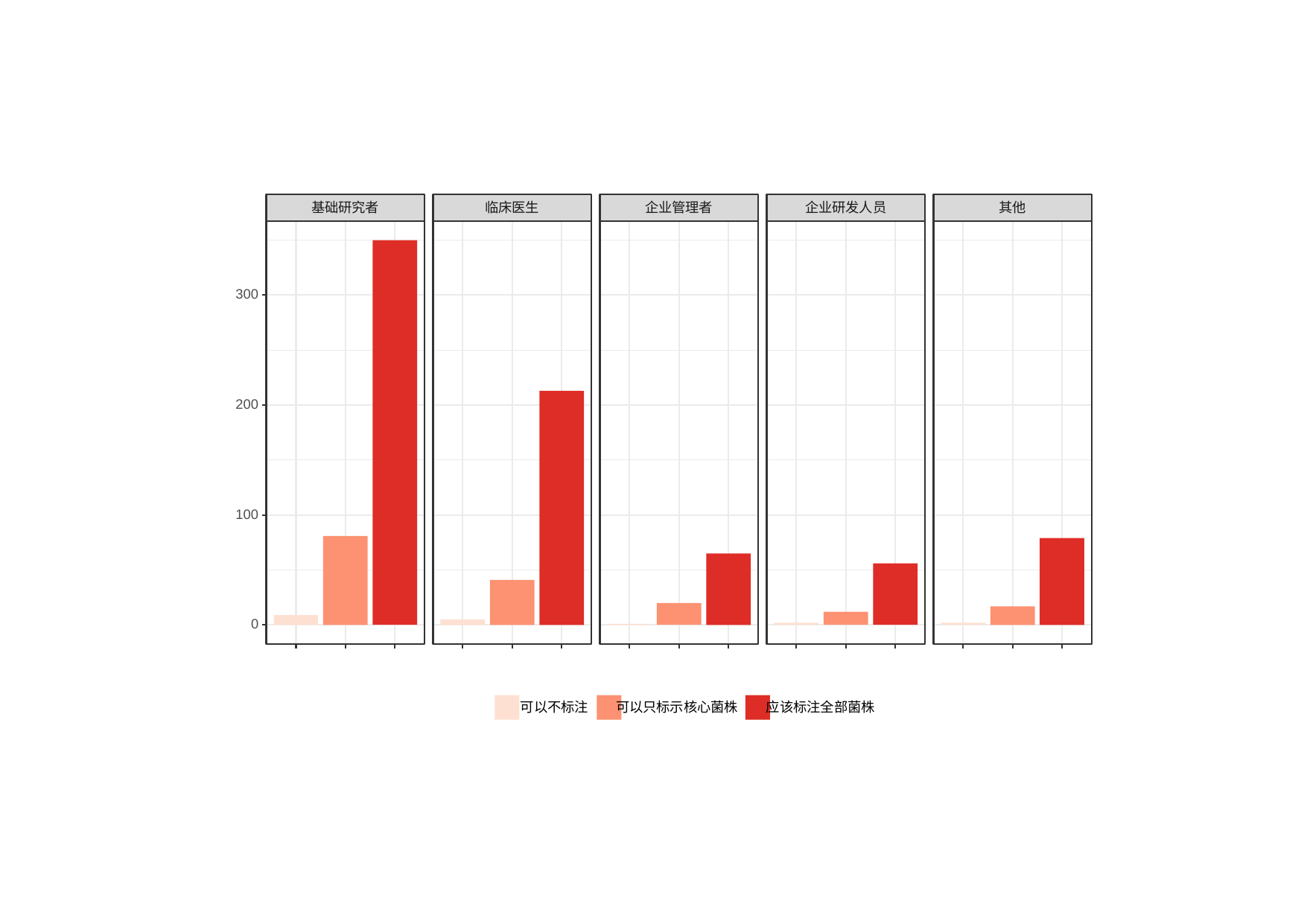

基础研究者
临床医生
企业管理者
企业研发人员
其他

300

200

100

0

可以不标注
可以只标示核心菌株
应该标注全部菌株